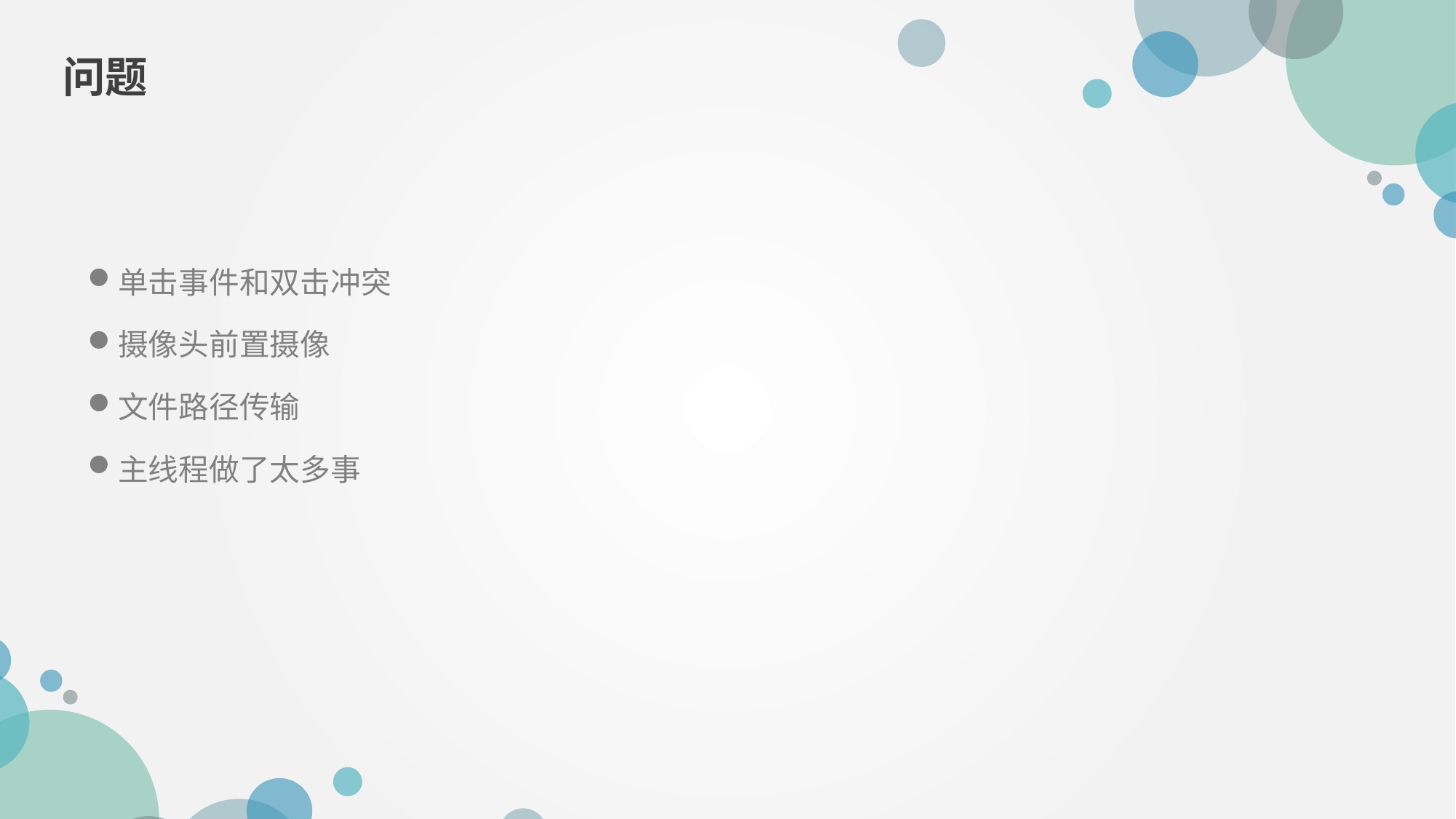

问题

单击事件和双击冲突
摄像头前置摄像
文件路径传输
主线程做了太多事